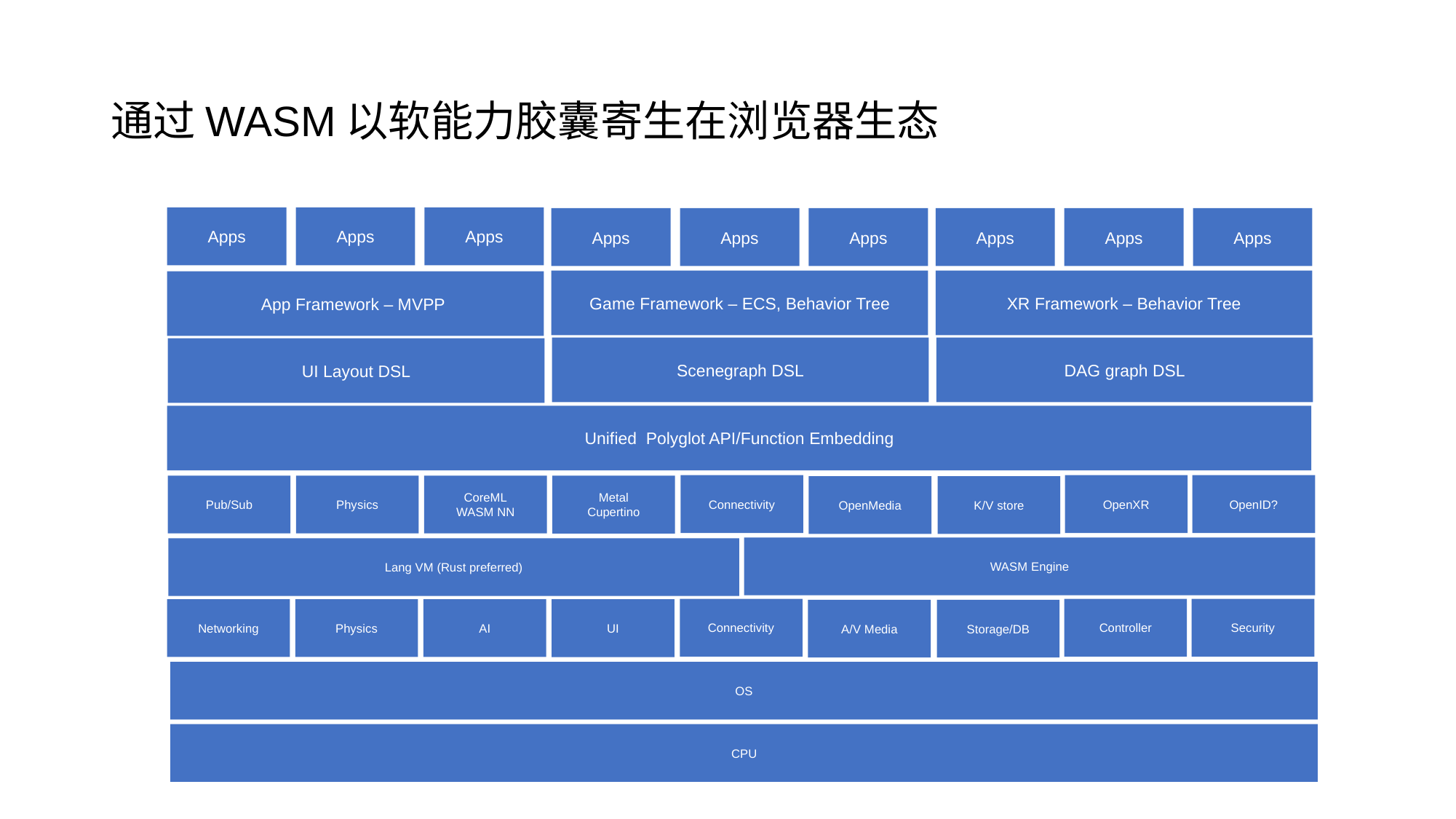

# 通过WASM以软能力胶囊寄生在浏览器生态
Apps
Apps
Apps
Apps
Apps
Apps
Apps
Apps
Apps
Game Framework – ECS, Behavior Tree
XR Framework – Behavior Tree
App Framework – MVPP
Scenegraph DSL
DAG graph DSL
UI Layout DSL
Unified  Polyglot API/Function Embedding
Connectivity
Pub/Sub
Physics
CoreML
WASM NN
Metal
Cupertino
OpenXR
OpenID?
OpenMedia
K/V store
WASM Engine
Lang VM (Rust preferred)
Connectivity
Networking
Physics
AI
UI
Controller
Security
A/V Media
Storage/DB
OS
CPU